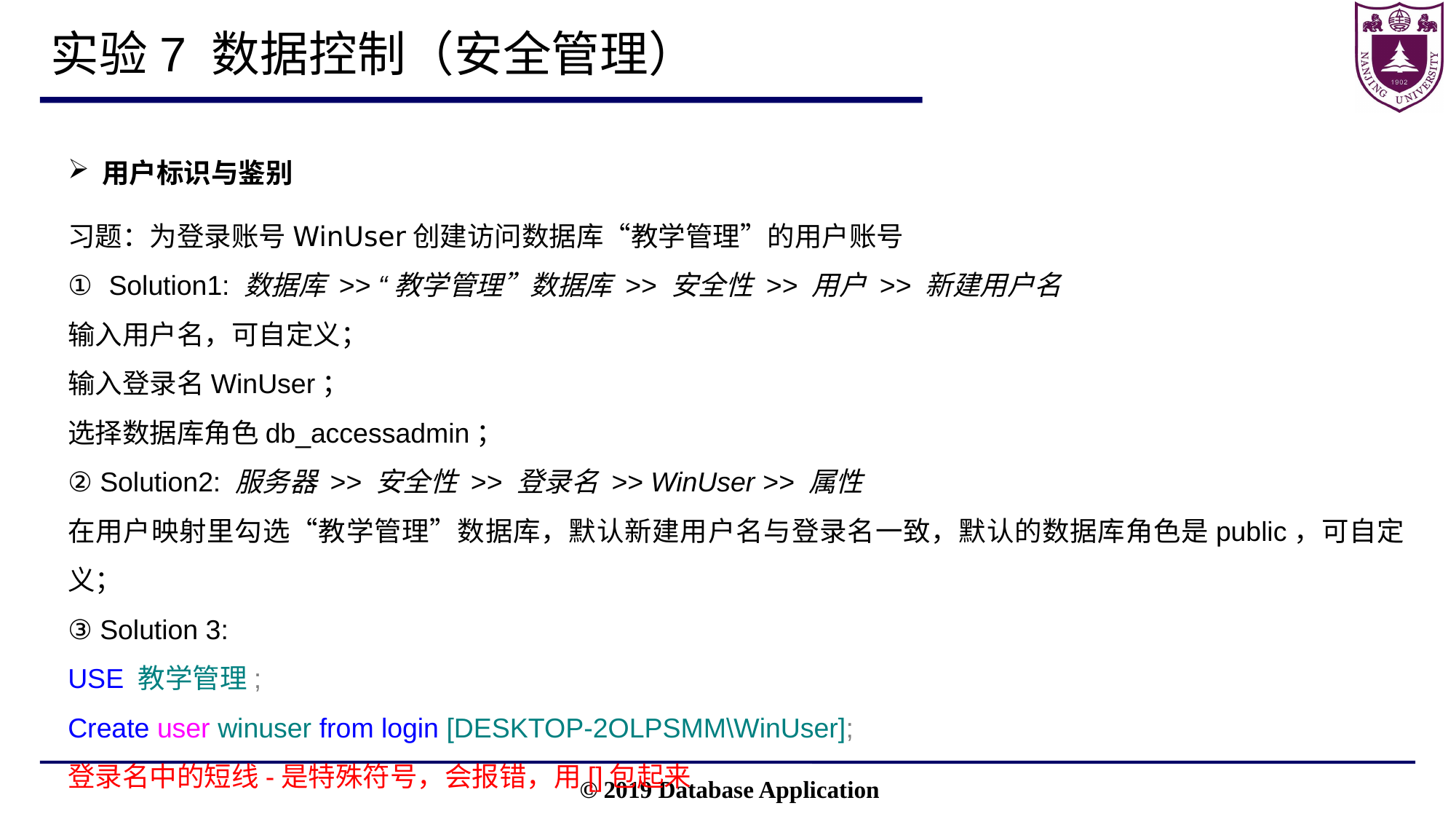

# 实验7 数据控制（安全管理）
用户标识与鉴别
习题：为登录账号WinUser创建访问数据库“教学管理”的用户账号
Solution1: 数据库 >> “教学管理”数据库 >> 安全性 >> 用户 >> 新建用户名
输入用户名，可自定义；
输入登录名WinUser；
选择数据库角色db_accessadmin；
② Solution2: 服务器 >> 安全性 >> 登录名 >> WinUser >> 属性
在用户映射里勾选“教学管理”数据库，默认新建用户名与登录名一致，默认的数据库角色是public，可自定义；
③ Solution 3:
USE 教学管理;
Create user winuser from login [DESKTOP-2OLPSMM\WinUser];
登录名中的短线-是特殊符号，会报错，用[]包起来